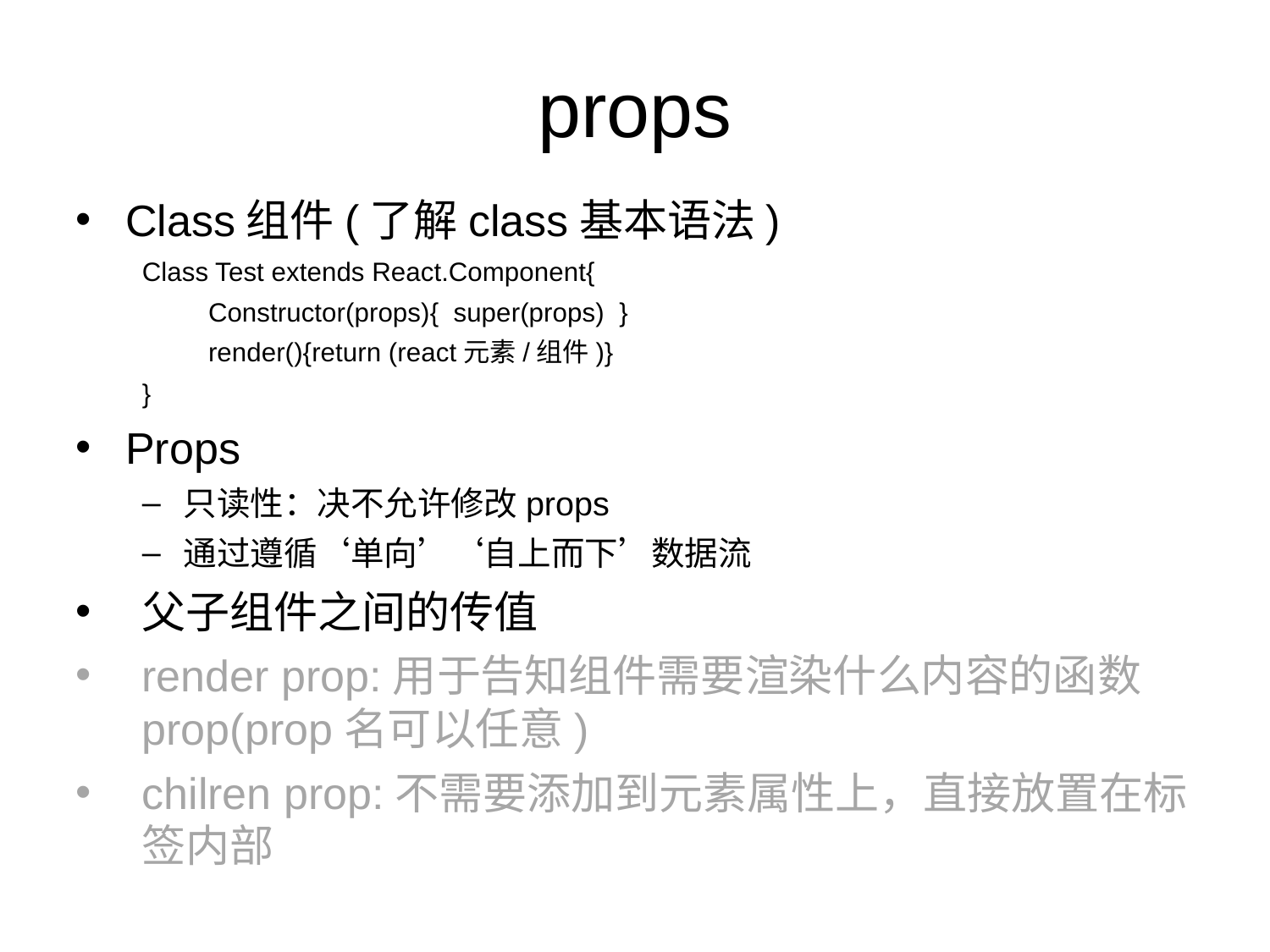

props
Class组件(了解class基本语法)
Class Test extends React.Component{
Constructor(props){  super(props)  }
render(){return (react元素/组件)}
}
Props
只读性：决不允许修改props
通过遵循‘单向’‘自上而下’数据流
父子组件之间的传值
render prop:用于告知组件需要渲染什么内容的函数 prop(prop名可以任意)
chilren prop:不需要添加到元素属性上，直接放置在标签内部